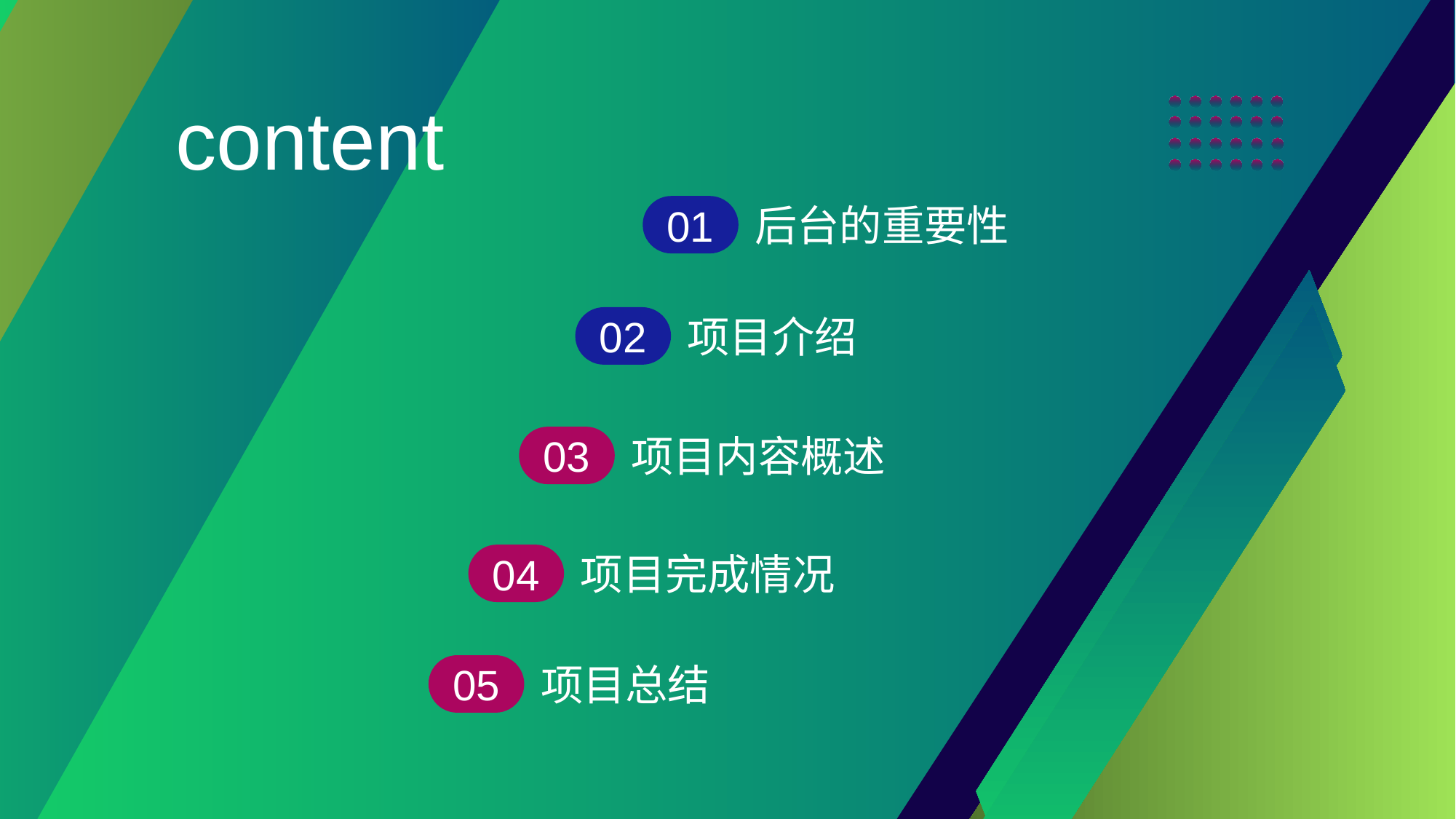

content

后台的重要性
01

项目介绍
02
项目内容概述
03
项目完成情况
04
项目总结
05